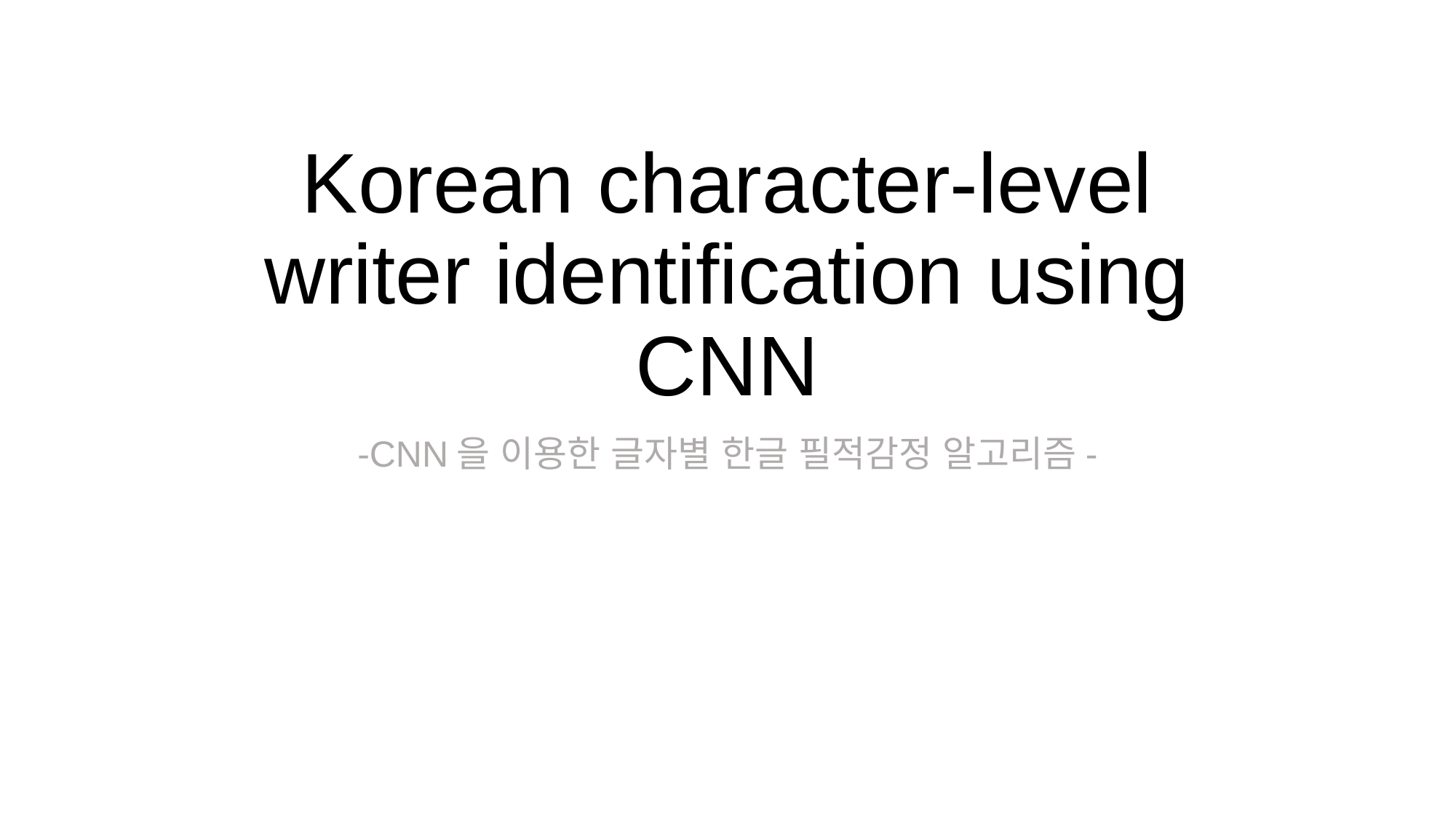

# Korean character-level writer identification using CNN
-CNN을 이용한 글자별 한글 필적감정 알고리즘-